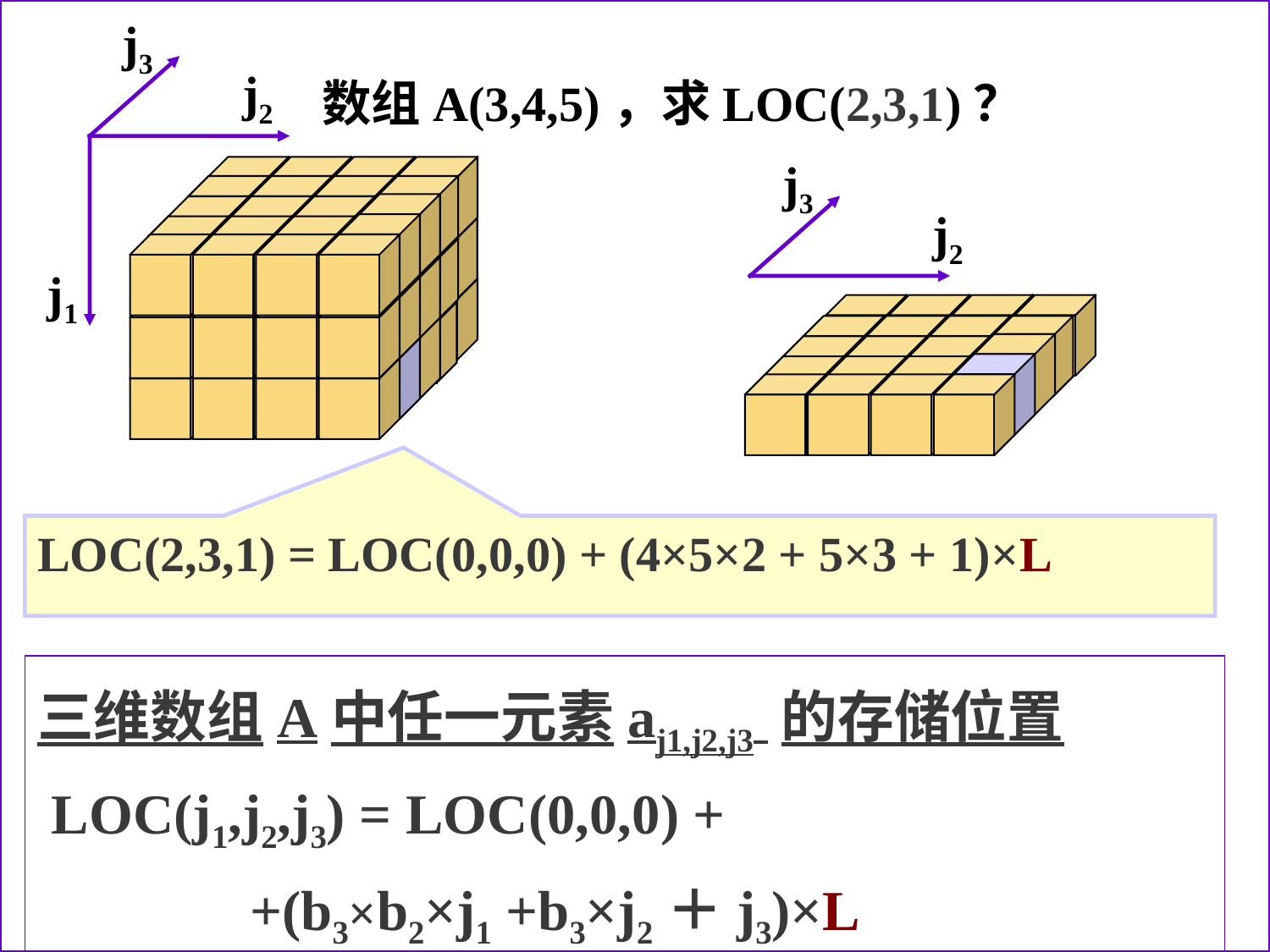

j3

j2

j1
数组A(3,4,5)，求LOC(2,3,1)？
j3

j2

LOC(2,3,1) = LOC(0,0,0) + (4×5×2 + 5×3 + 1)×L
三维数组A中任一元素aj1,j2,j3 的存储位置
 LOC(j1,j2,j3) = LOC(0,0,0) +
               +(b3×b2×j1 +b3×j2＋j3)×L
9